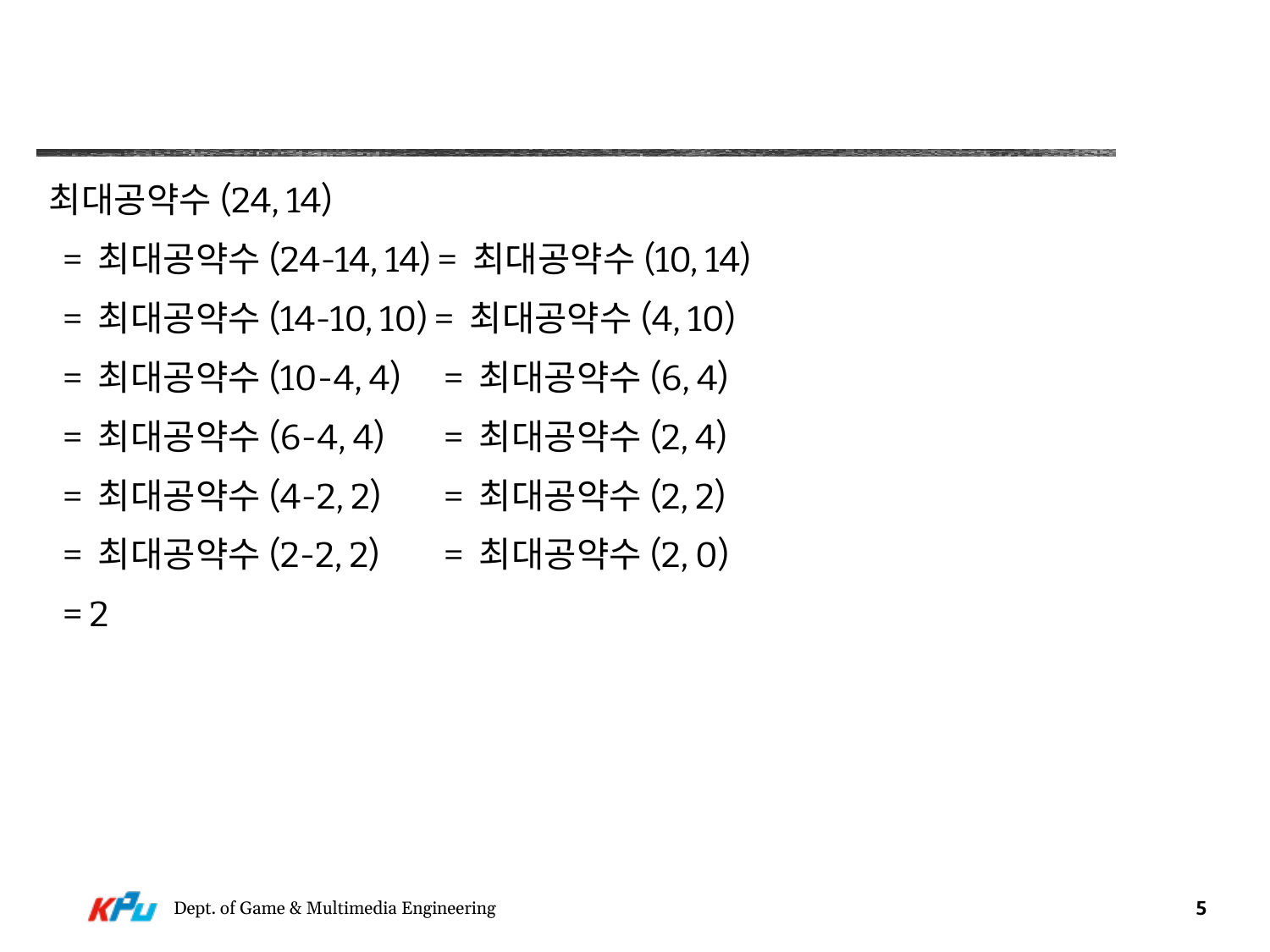

#
최대공약수(24, 14)
  = 최대공약수(24-14, 14) = 최대공약수(10, 14)
  = 최대공약수(14-10, 10) = 최대공약수(4, 10)
  = 최대공약수(10-4, 4) 	  = 최대공약수(6, 4)
  = 최대공약수(6-4, 4) 	  = 최대공약수(2, 4)
  = 최대공약수(4-2, 2) 	  = 최대공약수(2, 2)
  = 최대공약수(2-2, 2) 	  = 최대공약수(2, 0)
  = 2

Dept. of Game & Multimedia Engineering
5